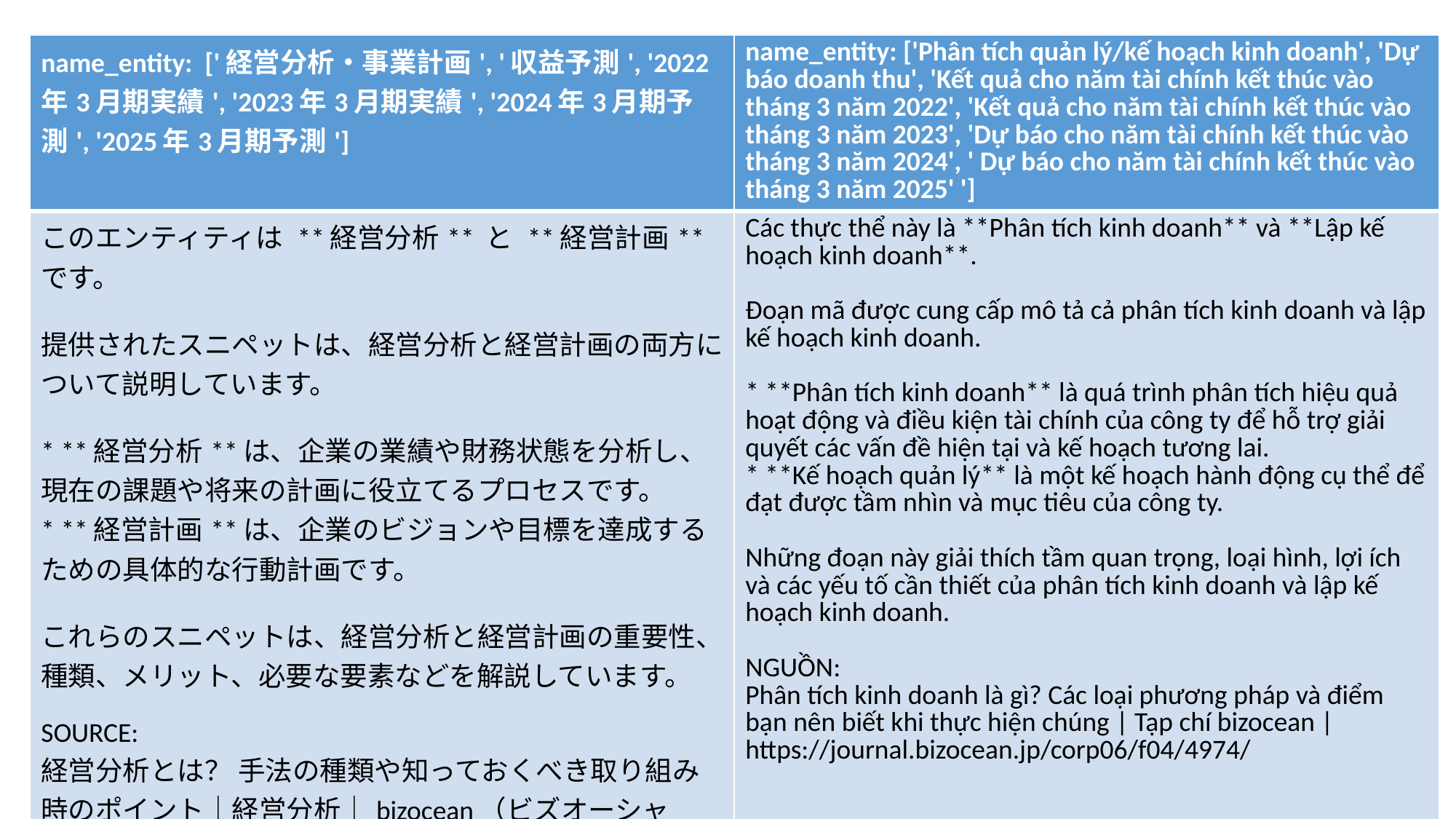

| name\_entity: ['経営分析・事業計画', '収益予測', '2022年3月期実績', '2023年3月期実績', '2024年3月期予測', '2025年3月期予測'] | name\_entity: ['Phân tích quản lý/kế hoạch kinh doanh', 'Dự báo doanh thu', 'Kết quả cho năm tài chính kết thúc vào tháng 3 năm 2022', 'Kết quả cho năm tài chính kết thúc vào tháng 3 năm 2023', 'Dự báo cho năm tài chính kết thúc vào tháng 3 năm 2024', ' Dự báo cho năm tài chính kết thúc vào tháng 3 năm 2025' '] |
| --- | --- |
| このエンティティは \*\*経営分析\*\* と \*\*経営計画\*\* です。 提供されたスニペットは、経営分析と経営計画の両方について説明しています。 \* \*\*経営分析\*\*は、企業の業績や財務状態を分析し、現在の課題や将来の計画に役立てるプロセスです。 \* \*\*経営計画\*\*は、企業のビジョンや目標を達成するための具体的な行動計画です。 これらのスニペットは、経営分析と経営計画の重要性、種類、メリット、必要な要素などを解説しています。 SOURCE: 経営分析とは？ 手法の種類や知っておくべき取り組み時のポイント｜経営分析｜bizocean（ビズオーシャン）ジャーナル, https://journal.bizocean.jp/corp06/f04/4974/ | Các thực thể này là \*\*Phân tích kinh doanh\*\* và \*\*Lập kế hoạch kinh doanh\*\*. Đoạn mã được cung cấp mô tả cả phân tích kinh doanh và lập kế hoạch kinh doanh. \* \*\*Phân tích kinh doanh\*\* là quá trình phân tích hiệu quả hoạt động và điều kiện tài chính của công ty để hỗ trợ giải quyết các vấn đề hiện tại và kế hoạch tương lai. \* \*\*Kế hoạch quản lý\*\* là một kế hoạch hành động cụ thể để đạt được tầm nhìn và mục tiêu của công ty. Những đoạn này giải thích tầm quan trọng, loại hình, lợi ích và các yếu tố cần thiết của phân tích kinh doanh và lập kế hoạch kinh doanh. NGUỒN: Phân tích kinh doanh là gì? Các loại phương pháp và điểm bạn nên biết khi thực hiện chúng | Tạp chí bizocean | https://journal.bizocean.jp/corp06/f04/4974/ |